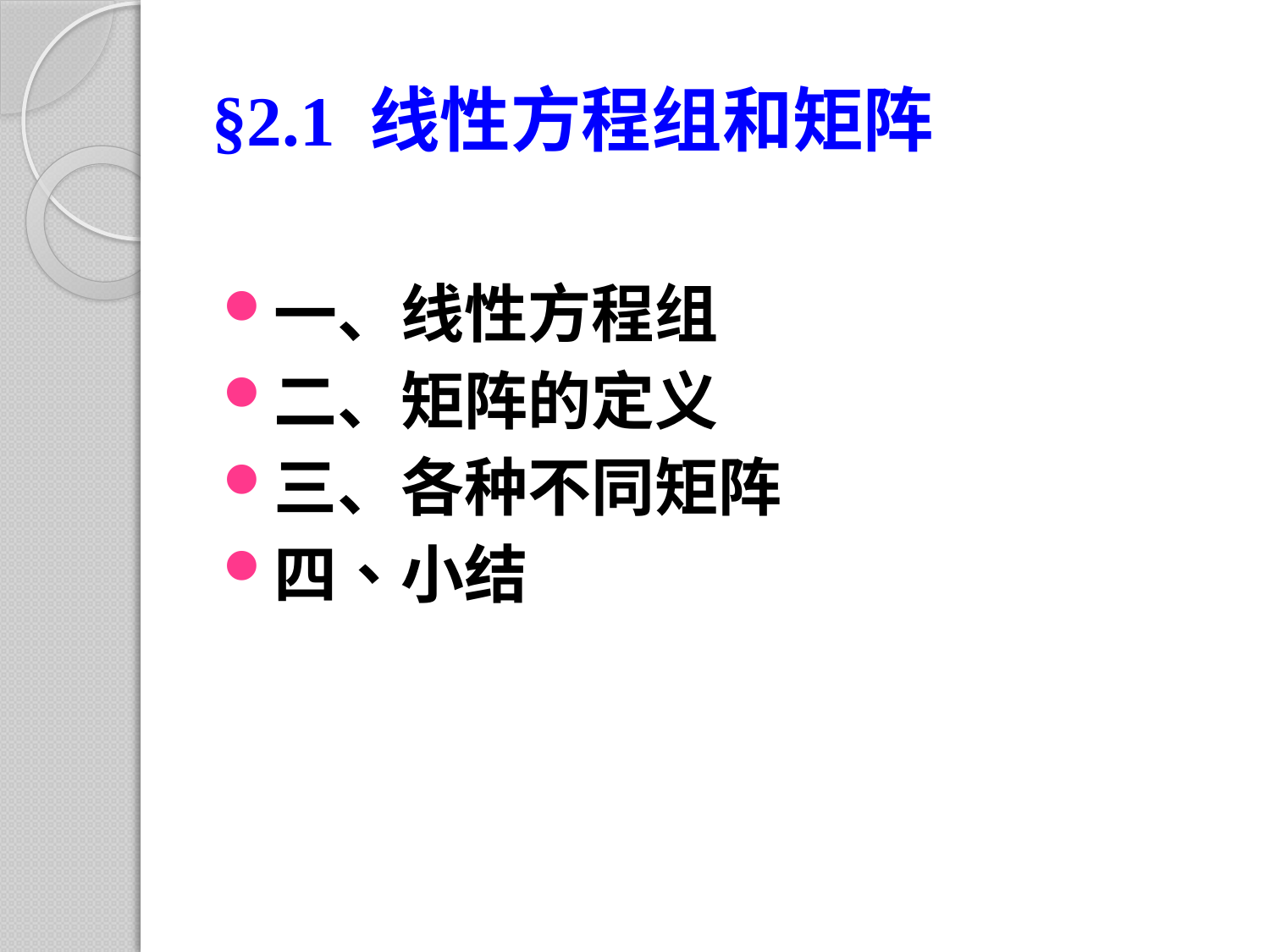

# §2.1 线性方程组和矩阵
一、线性方程组
二、矩阵的定义
三、各种不同矩阵
四、小结